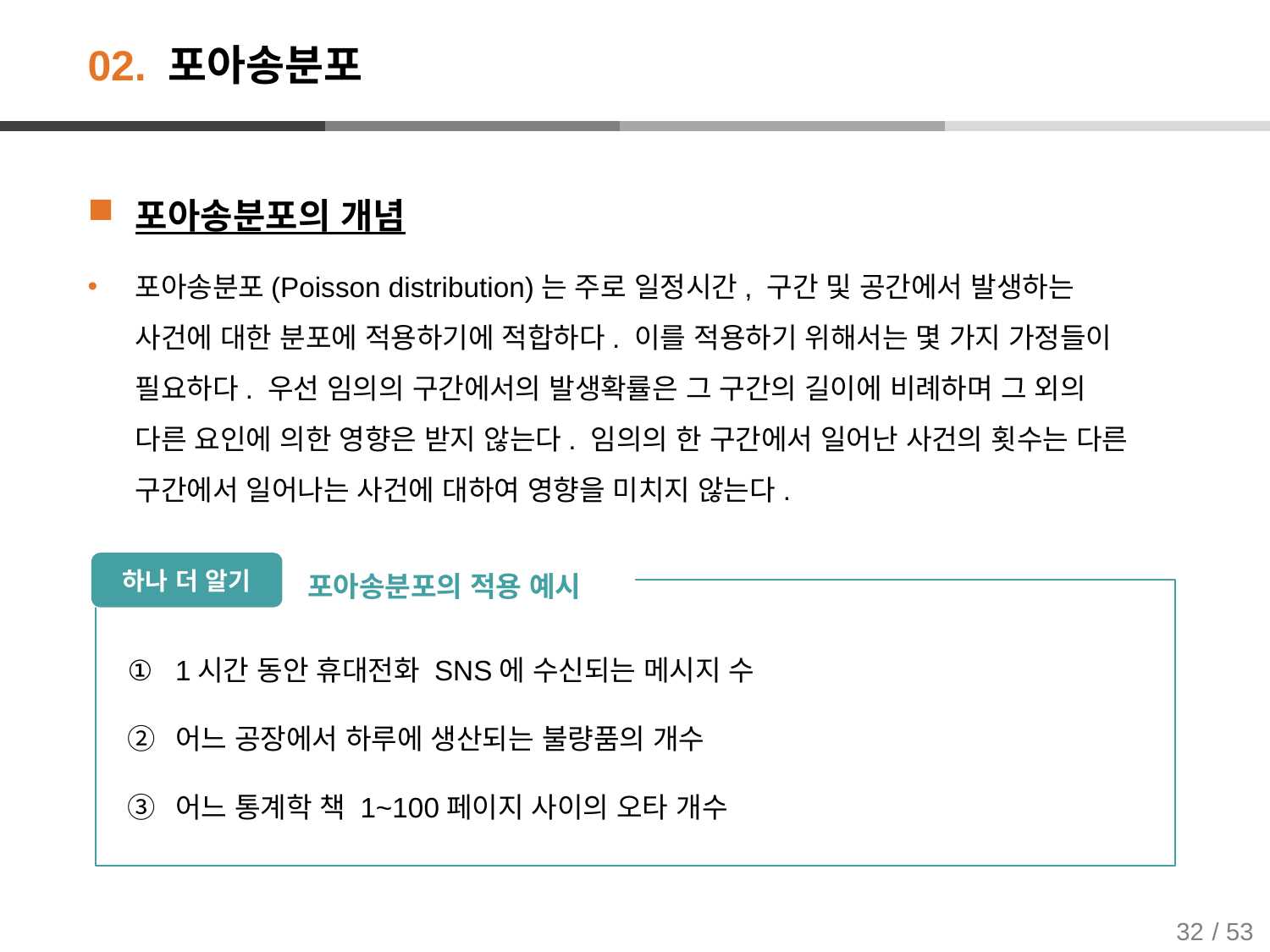

# 02. 포아송분포
포아송분포의 개념
포아송분포(Poisson distribution)는 주로 일정시간, 구간 및 공간에서 발생하는 사건에 대한 분포에 적용하기에 적합하다. 이를 적용하기 위해서는 몇 가지 가정들이 필요하다. 우선 임의의 구간에서의 발생확률은 그 구간의 길이에 비례하며 그 외의 다른 요인에 의한 영향은 받지 않는다. 임의의 한 구간에서 일어난 사건의 횟수는 다른 구간에서 일어나는 사건에 대하여 영향을 미치지 않는다.
포아송분포의 적용 예시

하나 더 알기

1시간 동안 휴대전화 SNS에 수신되는 메시지 수
어느 공장에서 하루에 생산되는 불량품의 개수
어느 통계학 책 1~100페이지 사이의 오타 개수